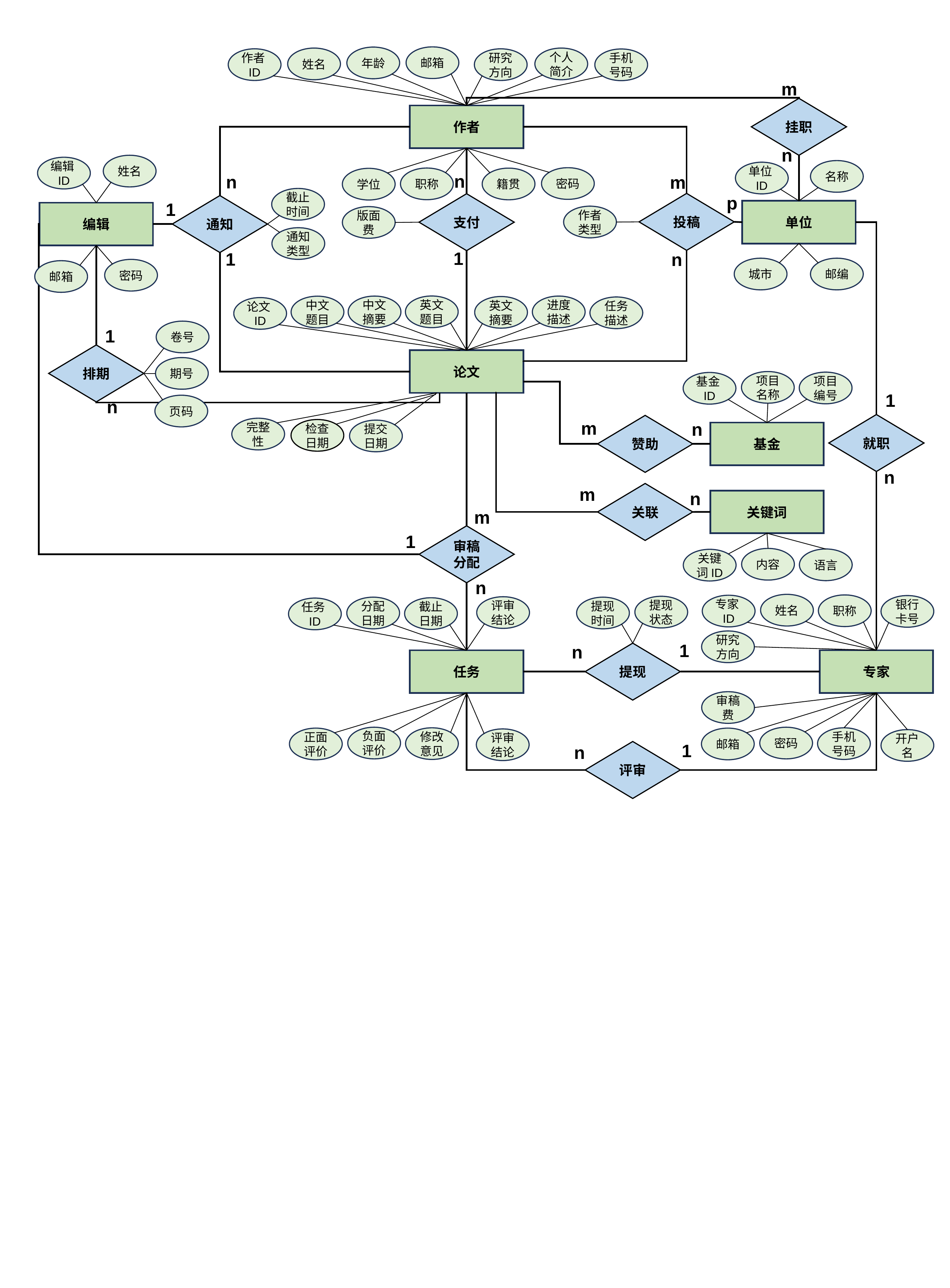

邮箱
年龄
姓名
个人简介
作者ID
研究方向
手机号码
m
挂职
作者
n
姓名
编辑ID
名称
单位ID
n
密码
职称
籍贯
n
学位
m
截止时间
p
投稿
支付
1
通知
单位
编辑
作者类型
版面费
通知类型
1
1
n
城市
邮编
密码
邮箱
英文题目
进度描述
中文摘要
中文题目
英文摘要
任务描述
论文ID
卷号
1
排期
论文
期号
项目名称
项目编号
基金ID
1
n
页码
m
就职
赞助
n
完整性
检查日期
提交日期
基金
n
m
关联
n
关键词
m
审稿分配
1
内容
语言
关键词ID
n
姓名
职称
专家ID
银行卡号
提现状态
评审结论
提现时间
分配日期
截止日期
任务ID
研究方向
1
n
提现
任务
专家
审稿费
负面评价
密码
修改意见
手机号码
正面评价
邮箱
评审结论
开户名
1
n
评审